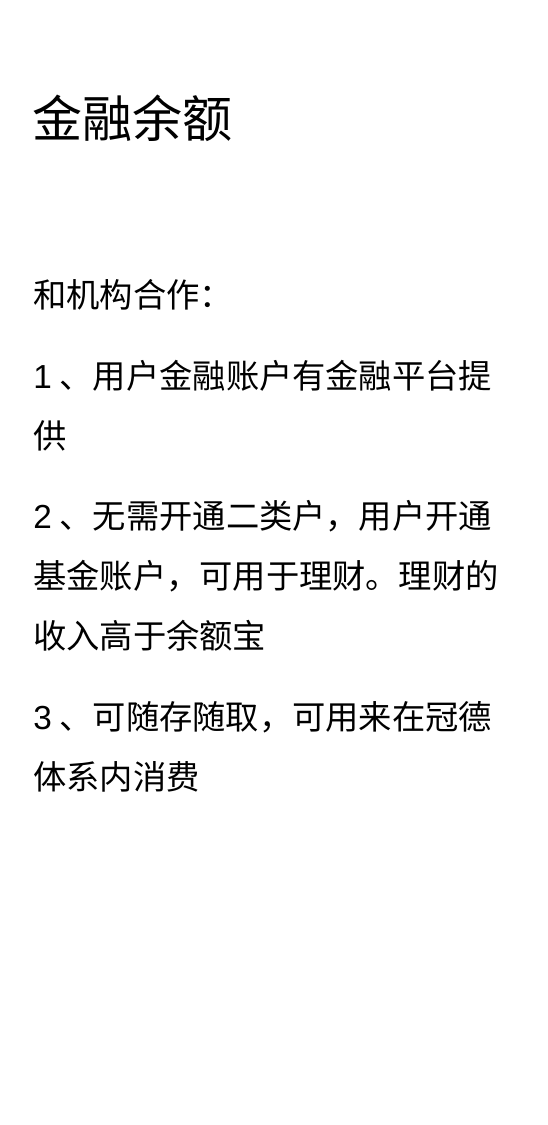

金融余额
和机构合作：
1、用户金融账户有金融平台提供
2、无需开通二类户，用户开通基金账户，可用于理财。理财的收入高于余额宝
3、可随存随取，可用来在冠德体系内消费